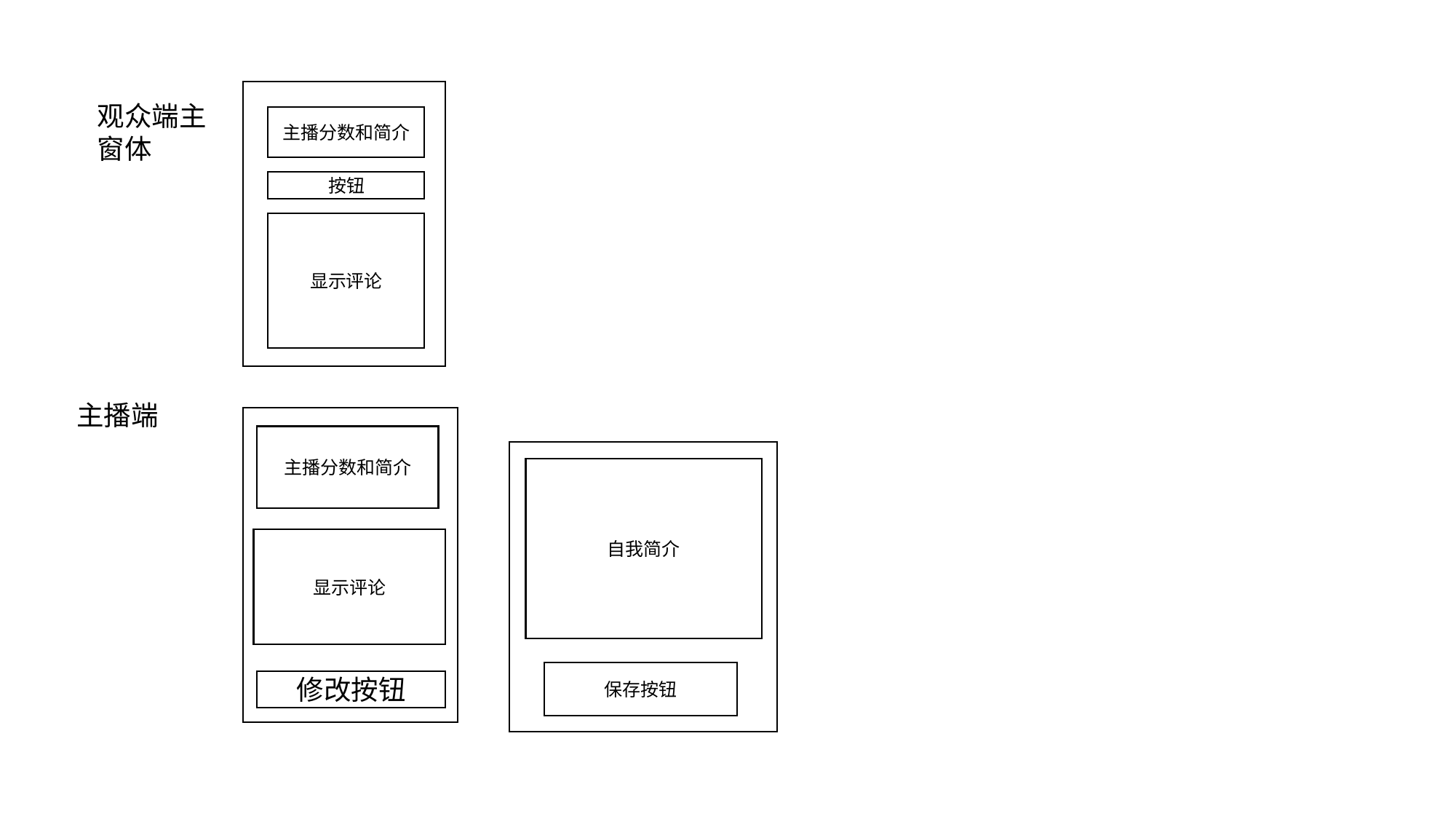

观众端主窗体
主播分数和简介
按钮
显示评论
主播端

主播分数和简介

自我简介
显示评论
保存按钮
修改按钮